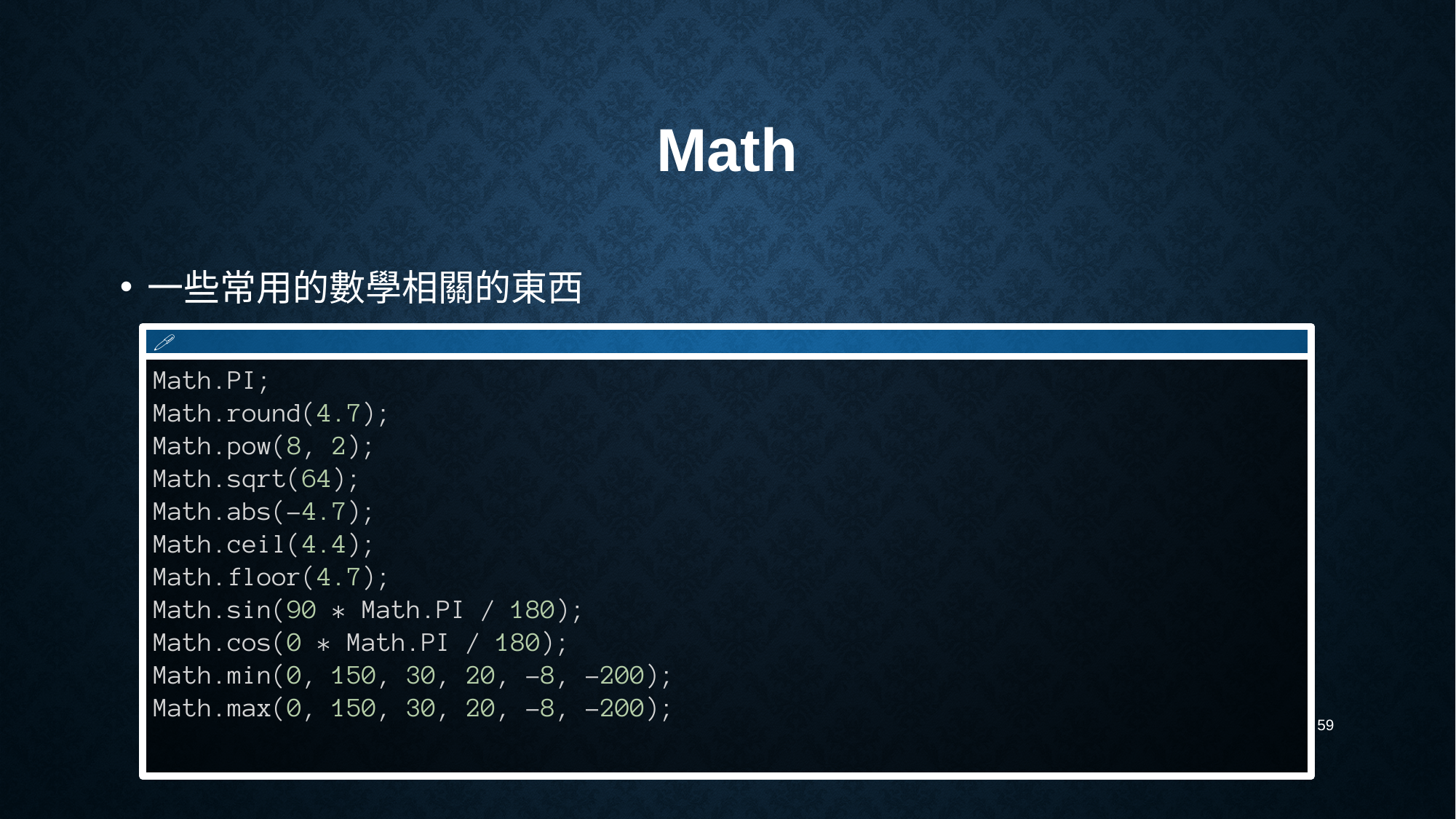

# Math
一些常用的數學相關的東西
🖊
Math.PI;
Math.round(4.7);
Math.pow(8, 2);
Math.sqrt(64);
Math.abs(-4.7);
Math.ceil(4.4);
Math.floor(4.7);
Math.sin(90 * Math.PI / 180);
Math.cos(0 * Math.PI / 180);
Math.min(0, 150, 30, 20, -8, -200);
Math.max(0, 150, 30, 20, -8, -200);
59